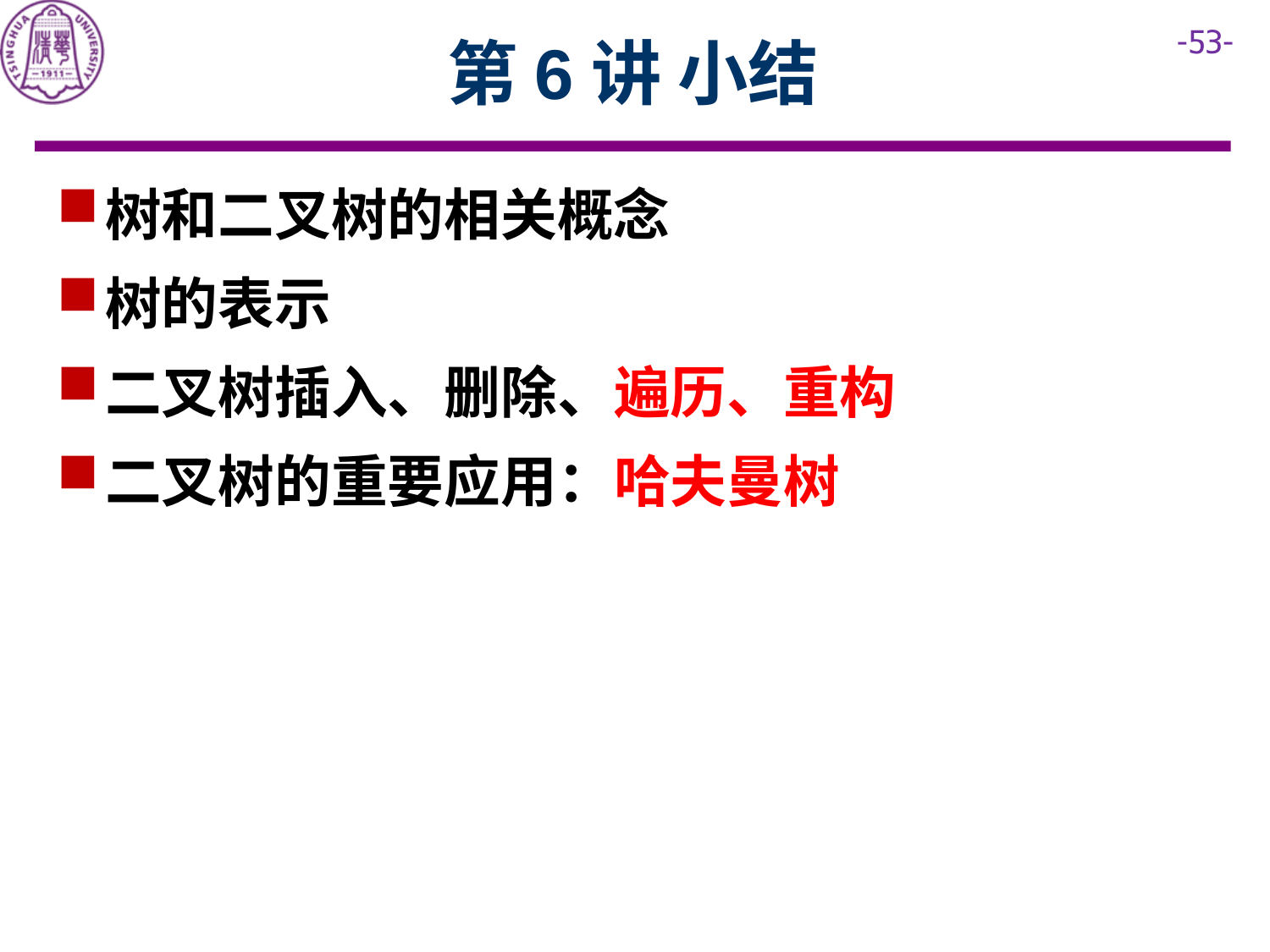

# 第6讲 小结
树和二叉树的相关概念
树的表示
二叉树插入、删除、遍历、重构
二叉树的重要应用：哈夫曼树